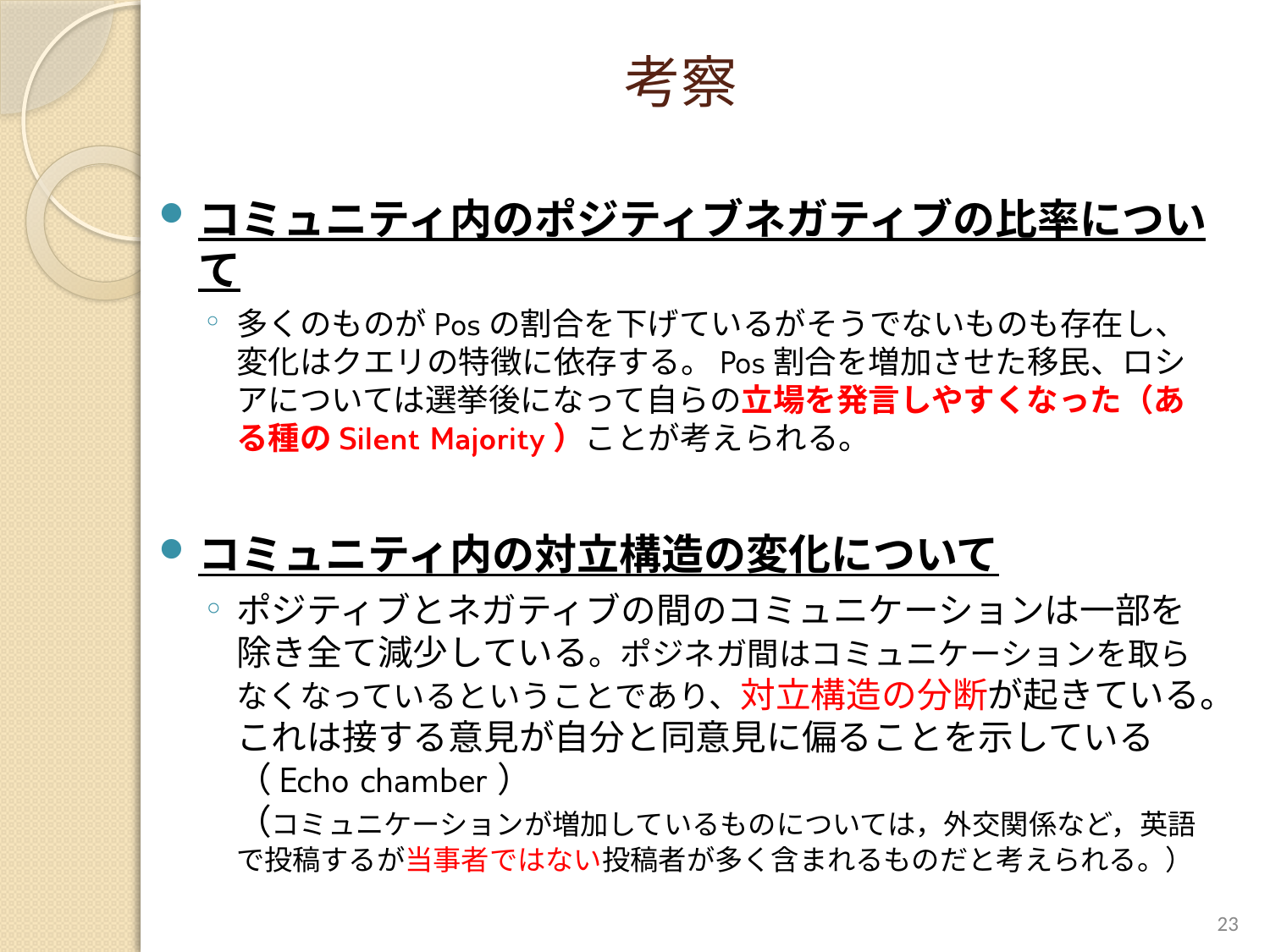

# 考察
コミュニティ内のポジティブネガティブの比率について
多くのものがPosの割合を下げているがそうでないものも存在し、変化はクエリの特徴に依存する。Pos割合を増加させた移民、ロシアについては選挙後になって自らの立場を発言しやすくなった（ある種のSilent Majority）ことが考えられる。

コミュニティ内の対立構造の変化について
ポジティブとネガティブの間のコミュニケーションは一部を除き全て減少している。ポジネガ間はコミュニケーションを取らなくなっているということであり、対立構造の分断が起きている。これは接する意見が自分と同意見に偏ることを示している（Echo chamber）
（コミュニケーションが増加しているものについては，外交関係など，英語で投稿するが当事者ではない投稿者が多く含まれるものだと考えられる。）

23